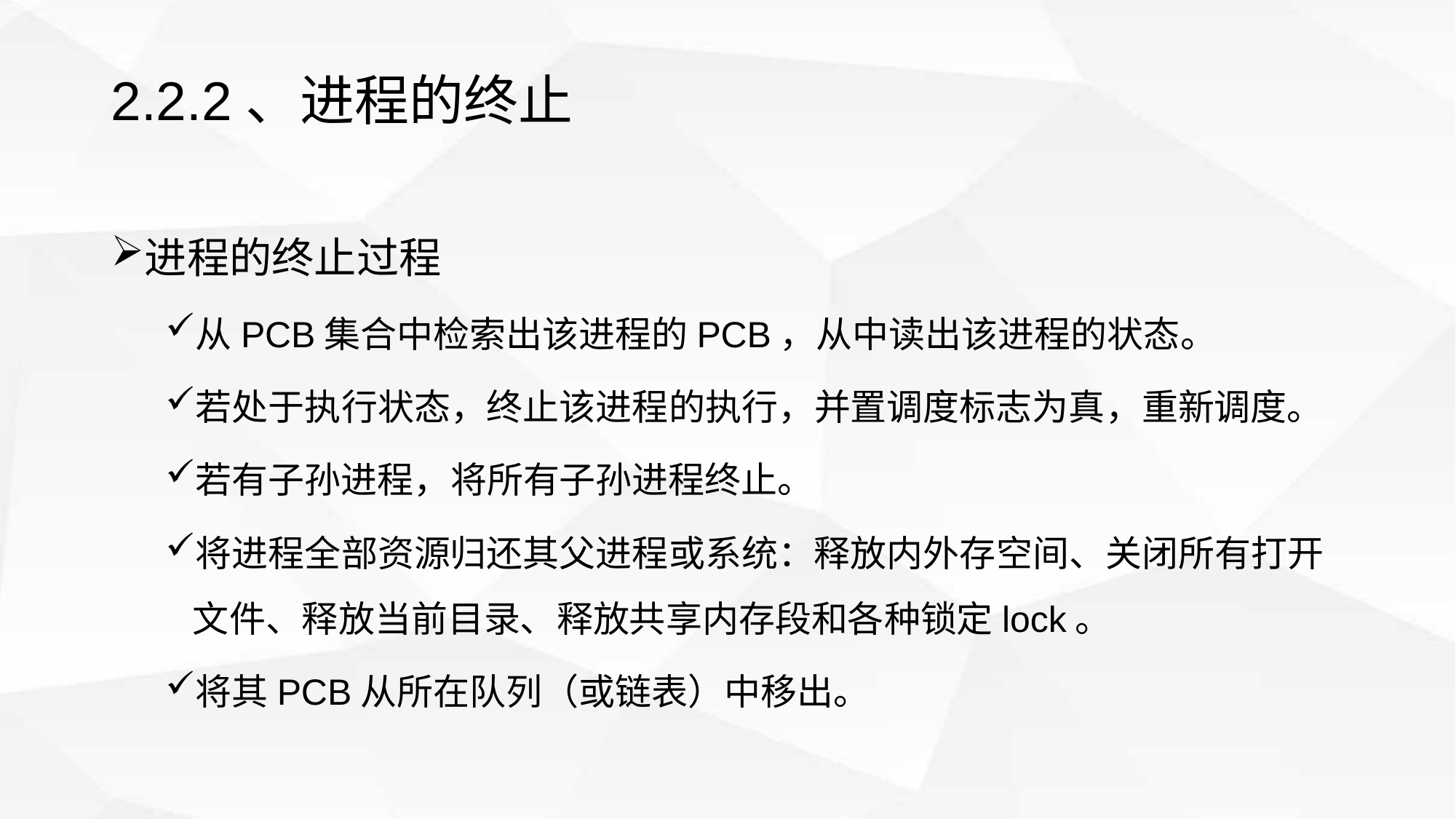

# 2.2.2、进程的终止
进程的终止过程
从PCB集合中检索出该进程的PCB，从中读出该进程的状态。
若处于执行状态，终止该进程的执行，并置调度标志为真，重新调度。
若有子孙进程，将所有子孙进程终止。
将进程全部资源归还其父进程或系统：释放内外存空间、关闭所有打开文件、释放当前目录、释放共享内存段和各种锁定lock。
将其PCB从所在队列（或链表）中移出。